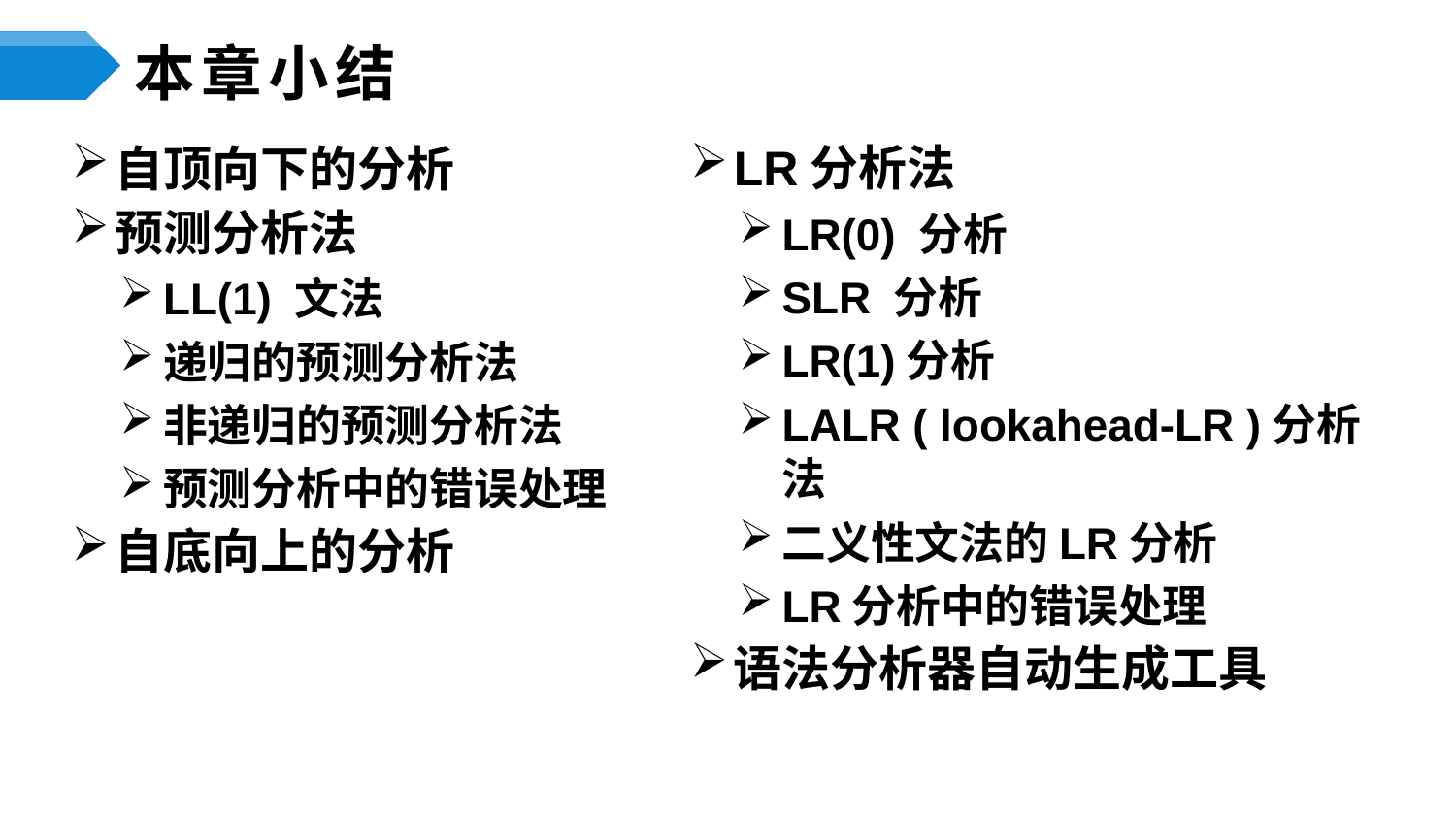

# 本章小结
自顶向下的分析
预测分析法
LL(1) 文法
递归的预测分析法
非递归的预测分析法
预测分析中的错误处理
自底向上的分析
LR分析法
LR(0) 分析
SLR 分析
LR(1)分析
LALR ( lookahead-LR )分析法
二义性文法的LR分析
LR分析中的错误处理
语法分析器自动生成工具